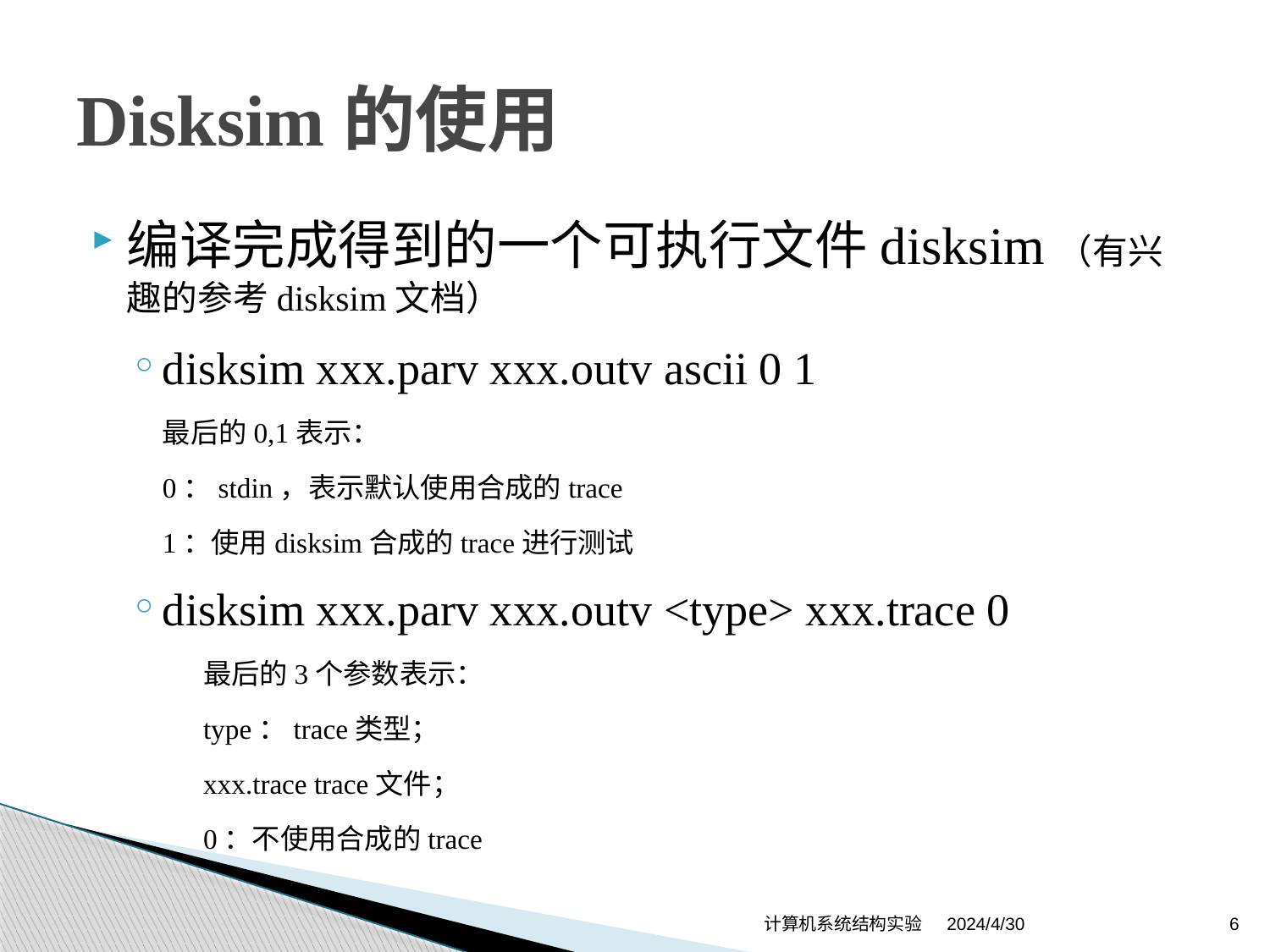

# Disksim的使用
编译完成得到的一个可执行文件disksim（有兴趣的参考disksim文档）
disksim xxx.parv xxx.outv ascii 0 1
	最后的0,1表示：
	0：stdin，表示默认使用合成的trace
	1：使用disksim合成的trace进行测试
disksim xxx.parv xxx.outv <type> xxx.trace 0
最后的3个参数表示：
type：trace类型；
xxx.trace trace文件；
0：不使用合成的trace

计算机系统结构实验
2024/4/30
6